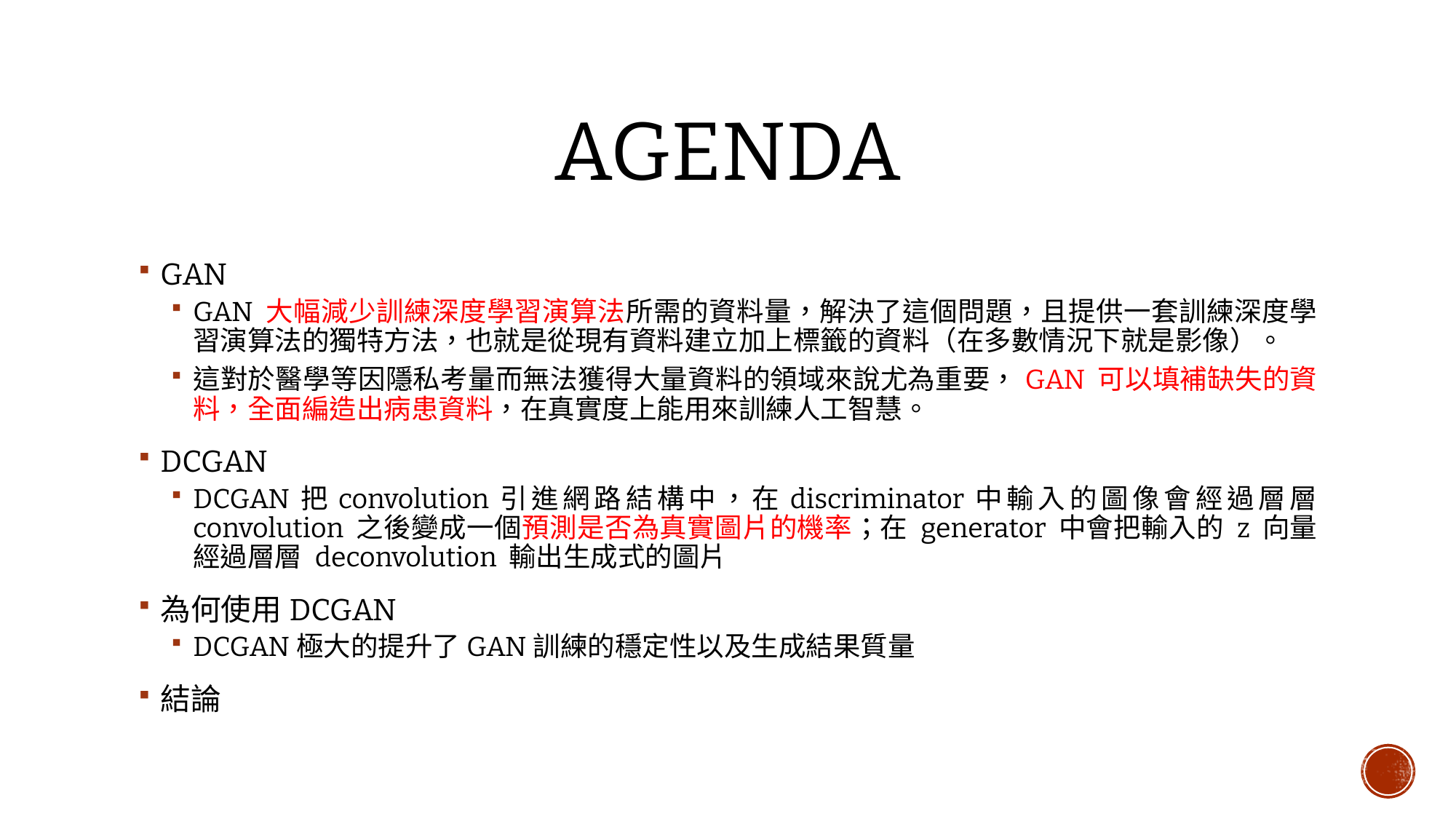

# Agenda
GAN
GAN 大幅減少訓練深度學習演算法所需的資料量，解決了這個問題，且提供一套訓練深度學習演算法的獨特方法，也就是從現有資料建立加上標籤的資料（在多數情況下就是影像）。
這對於醫學等因隱私考量而無法獲得大量資料的領域來說尤為重要，GAN 可以填補缺失的資料，全面編造出病患資料，在真實度上能用來訓練人工智慧。
DCGAN
DCGAN把convolution引進網路結構中，在discriminator中輸入的圖像會經過層層 convolution 之後變成一個預測是否為真實圖片的機率；在 generator 中會把輸入的 z 向量經過層層 deconvolution 輸出生成式的圖片
為何使用DCGAN
DCGAN極大的提升了GAN訓練的穩定性以及生成結果質量
結論